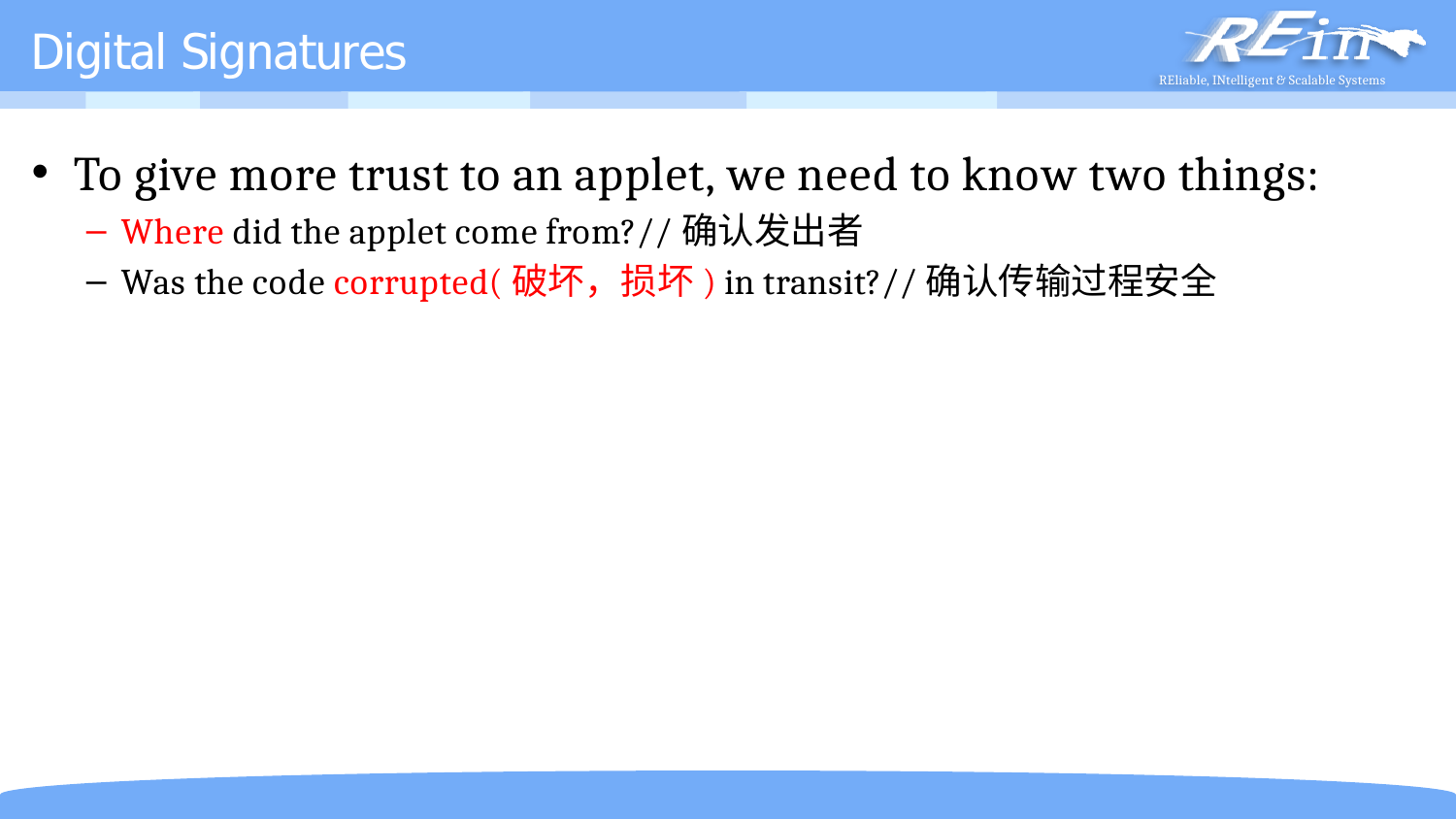

# Digital Signatures
To give more trust to an applet, we need to know two things:
Where did the applet come from?//确认发出者
Was the code corrupted(破坏，损坏) in transit?//确认传输过程安全

18